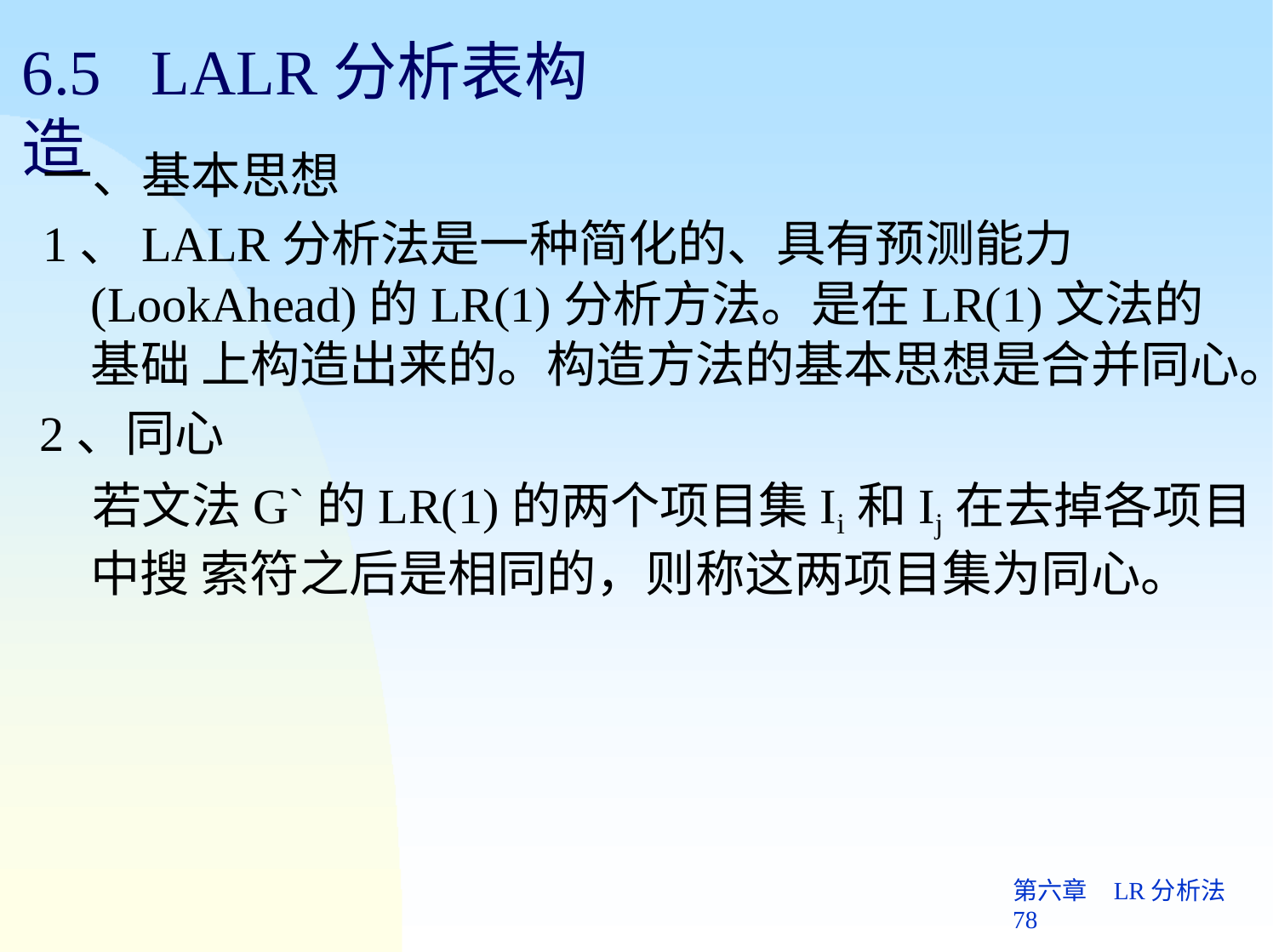

# 6.5	LALR分析表构造
一、基本思想
1、LALR分析法是一种简化的、具有预测能力 (LookAhead)的LR(1)分析方法。是在LR(1)文法的基础 上构造出来的。构造方法的基本思想是合并同心。
2、同心
若文法G`的LR(1)的两个项目集Ii和Ij在去掉各项目中搜 索符之后是相同的，则称这两项目集为同心。
第六章	LR分析法 78